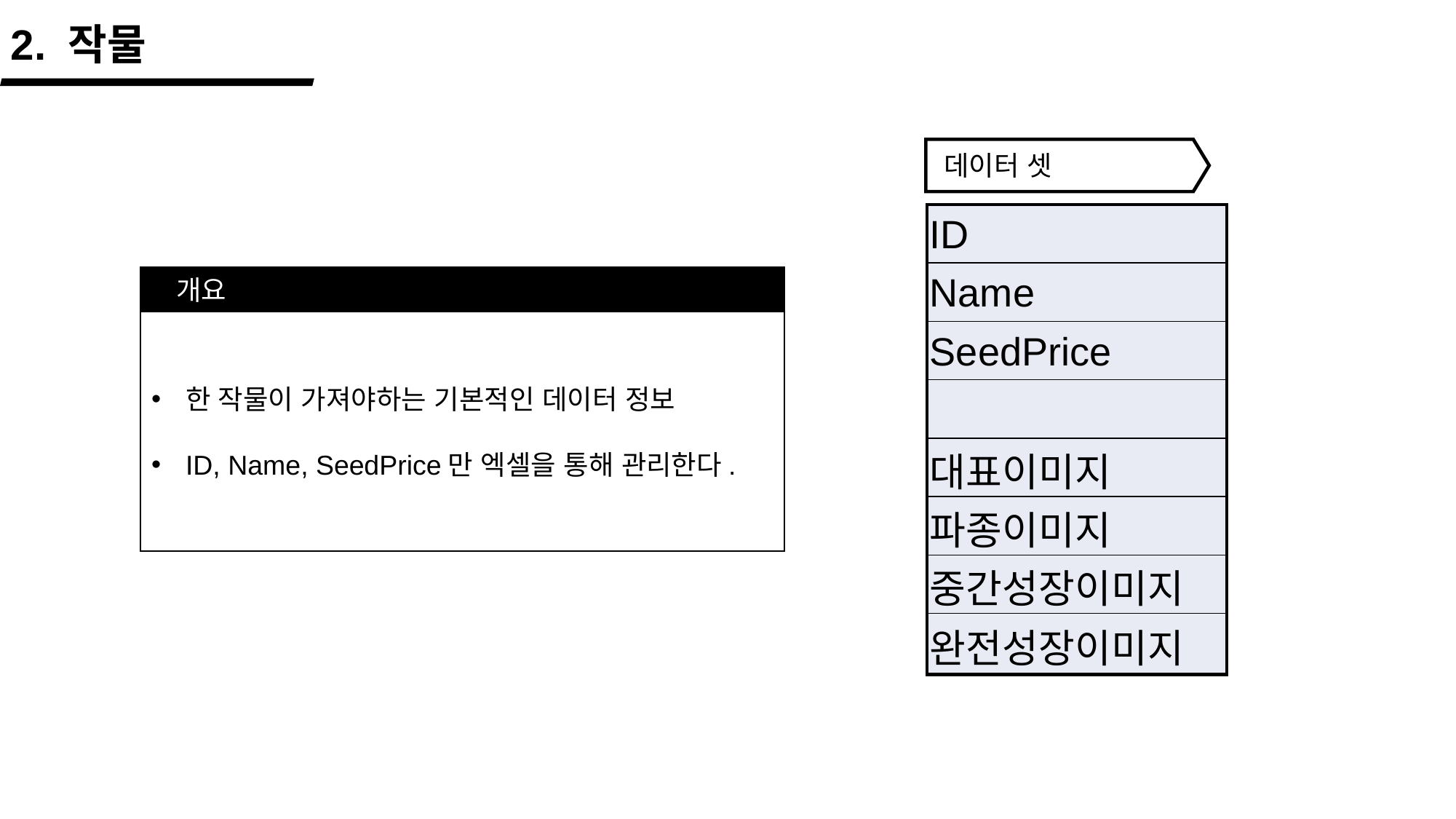

2. 작물

데이터 셋
| ID |
| --- |
| Name |
| SeedPrice |
|  |
| 대표이미지 |
| 파종이미지 |
| 중간성장이미지 |
| 완전성장이미지 |
개요

한 작물이 가져야하는 기본적인 데이터 정보

ID, Name, SeedPrice만 엑셀을 통해 관리한다.